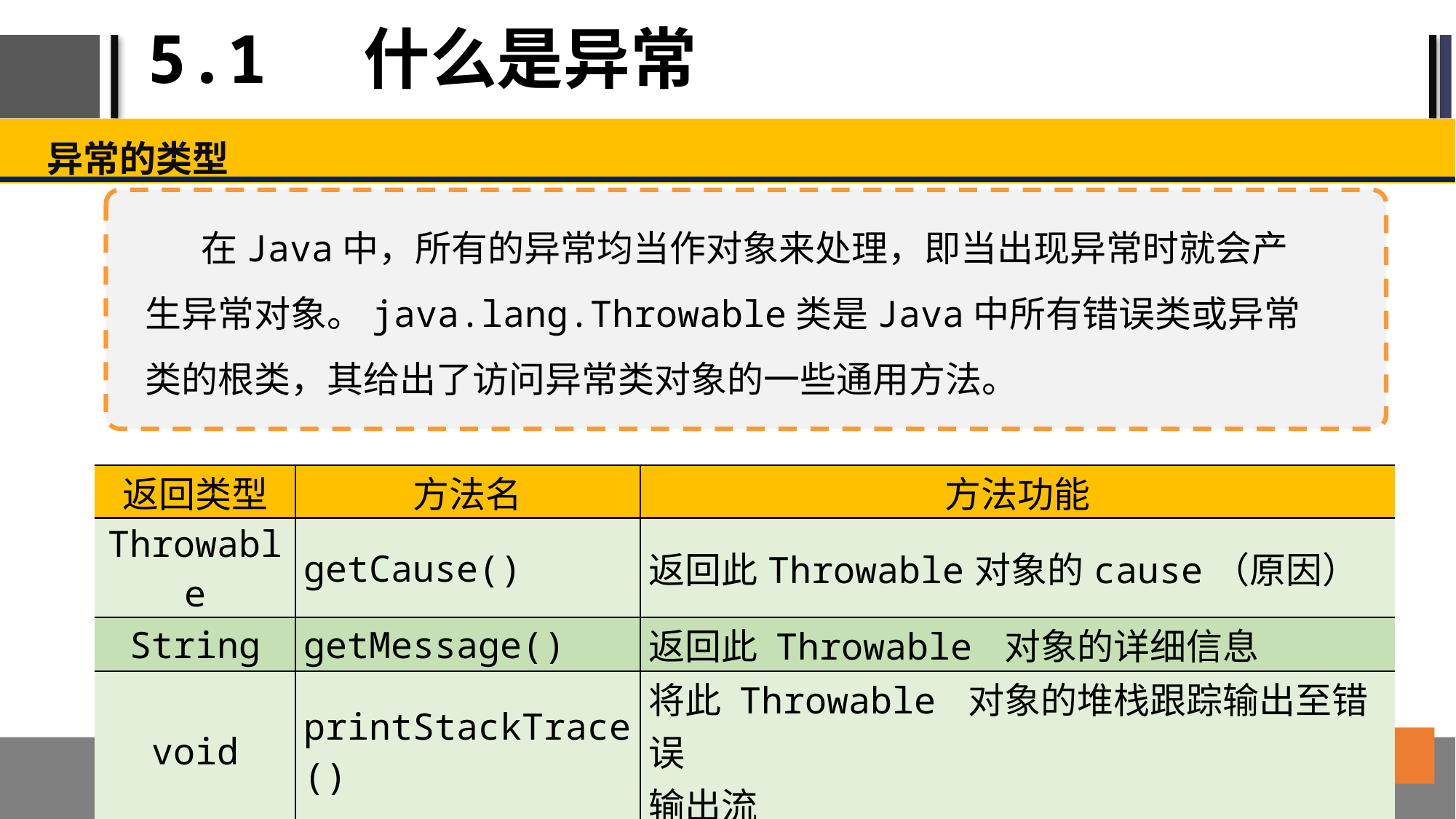

# 5.1  什么是异常

异常的类型

在Java中，所有的异常均当作对象来处理，即当出现异常时就会产生异常对象。java.lang.Throwable类是Java中所有错误类或异常类的根类，其给出了访问异常类对象的一些通用方法。
| 返回类型 | 方法名 | 方法功能 |
| --- | --- | --- |
| Throwable | getCause() | 返回此Throwable对象的cause（原因） |
| String | getMessage() | 返回此 Throwable 对象的详细信息 |
| void | printStackTrace() | 将此 Throwable 对象的堆栈跟踪输出至错误 输出流 |